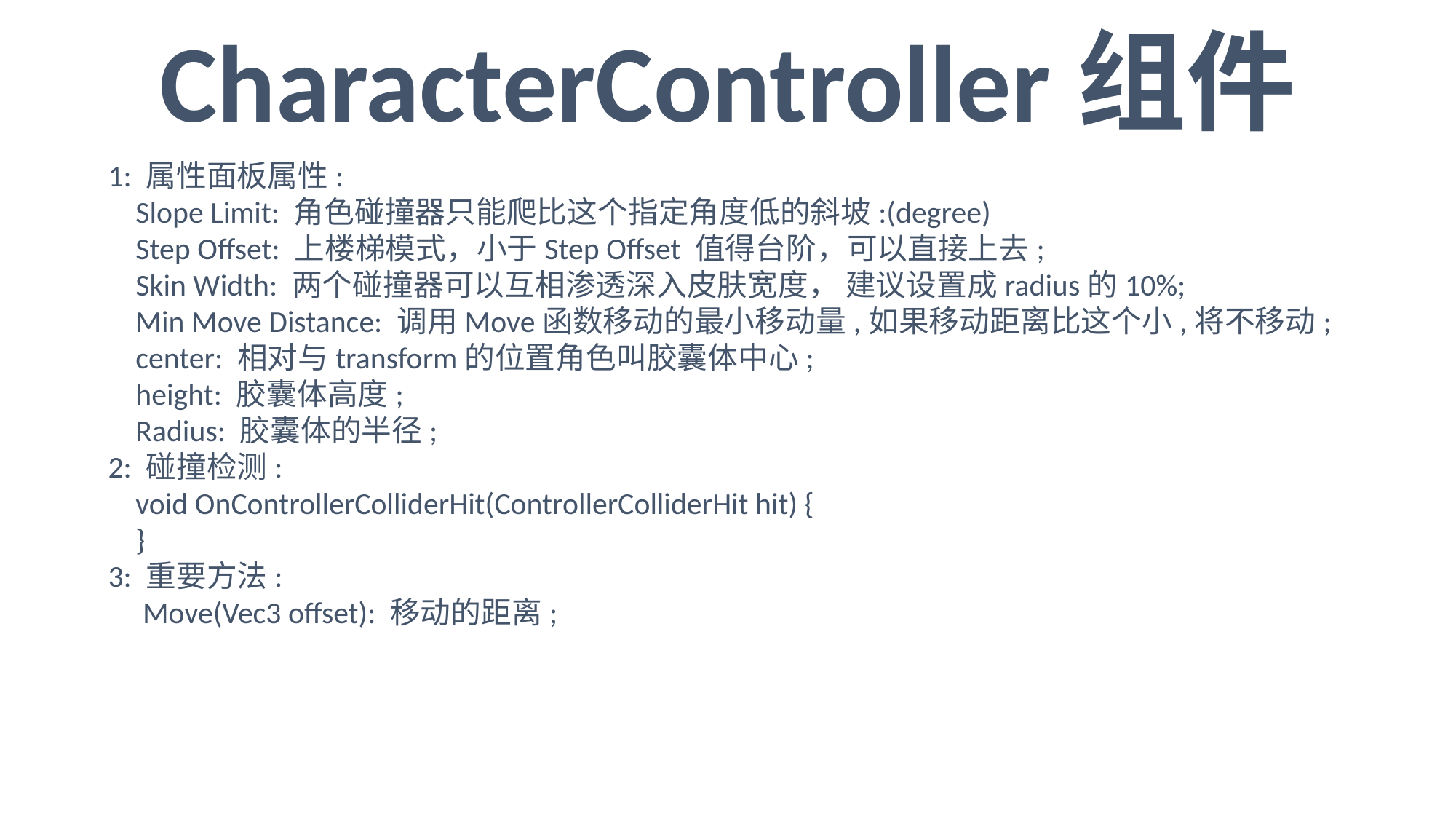

CharacterController组件

1: 属性面板属性:
    Slope Limit: 角色碰撞器只能爬比这个指定角度低的斜坡:(degree)
    Step Offset: 上楼梯模式，小于Step Offset 值得台阶，可以直接上去;
    Skin Width: 两个碰撞器可以互相渗透深入皮肤宽度， 建议设置成radius的10%;
    Min Move Distance: 调用Move函数移动的最小移动量,如果移动距离比这个小,将不移动;
    center: 相对与transform的位置角色叫胶囊体中心;
    height: 胶囊体高度;
    Radius: 胶囊体的半径;
2: 碰撞检测:
    void OnControllerColliderHit(ControllerColliderHit hit) {
    }
3: 重要方法:
     Move(Vec3 offset): 移动的距离;
3